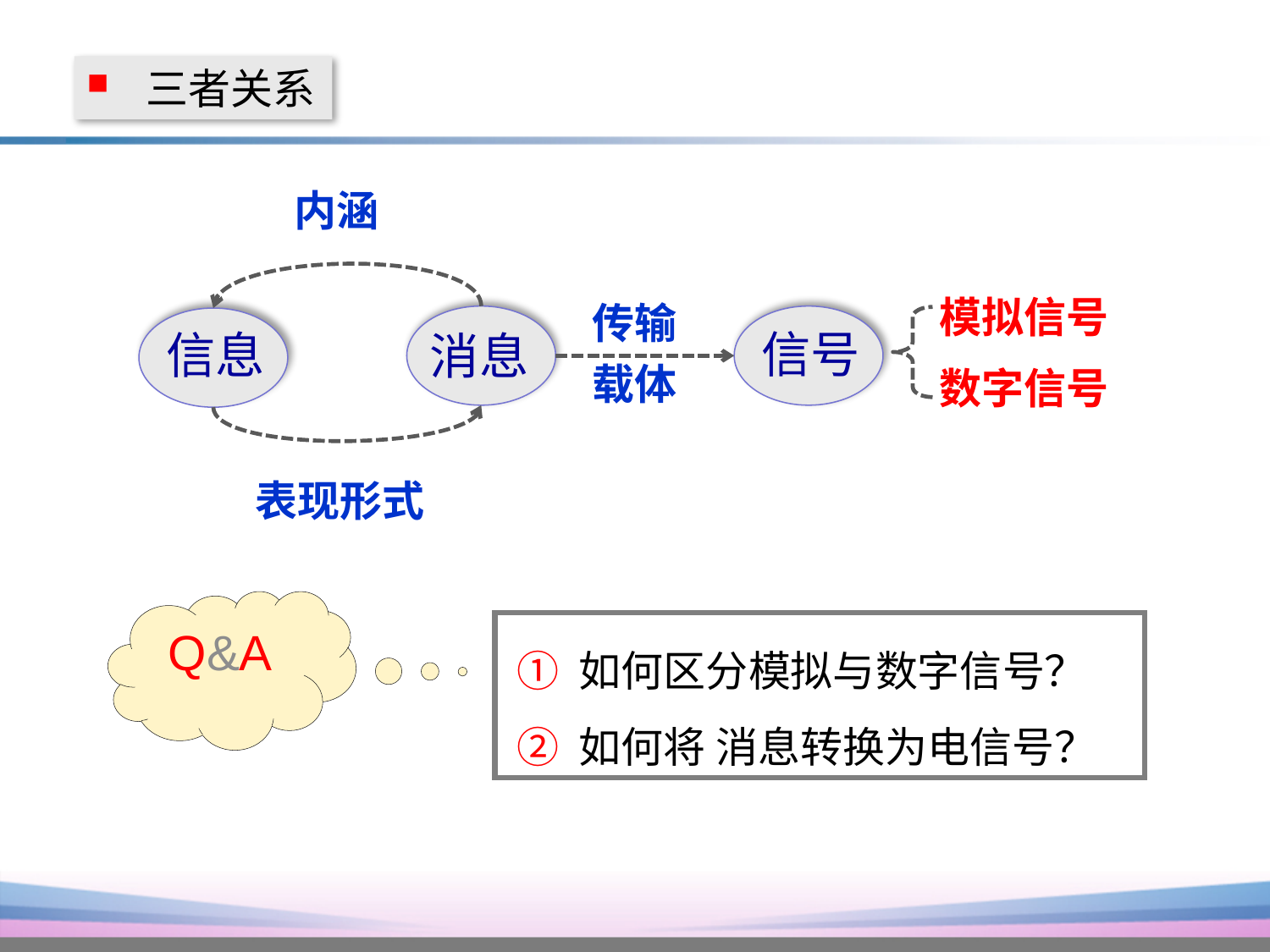

三者关系
内涵
模拟信号
数字信号
传输
载体

信号
信息
消息
表现形式
 Q&A
 ① 如何区分模拟与数字信号？
 ② 如何将 消息转换为电信号？